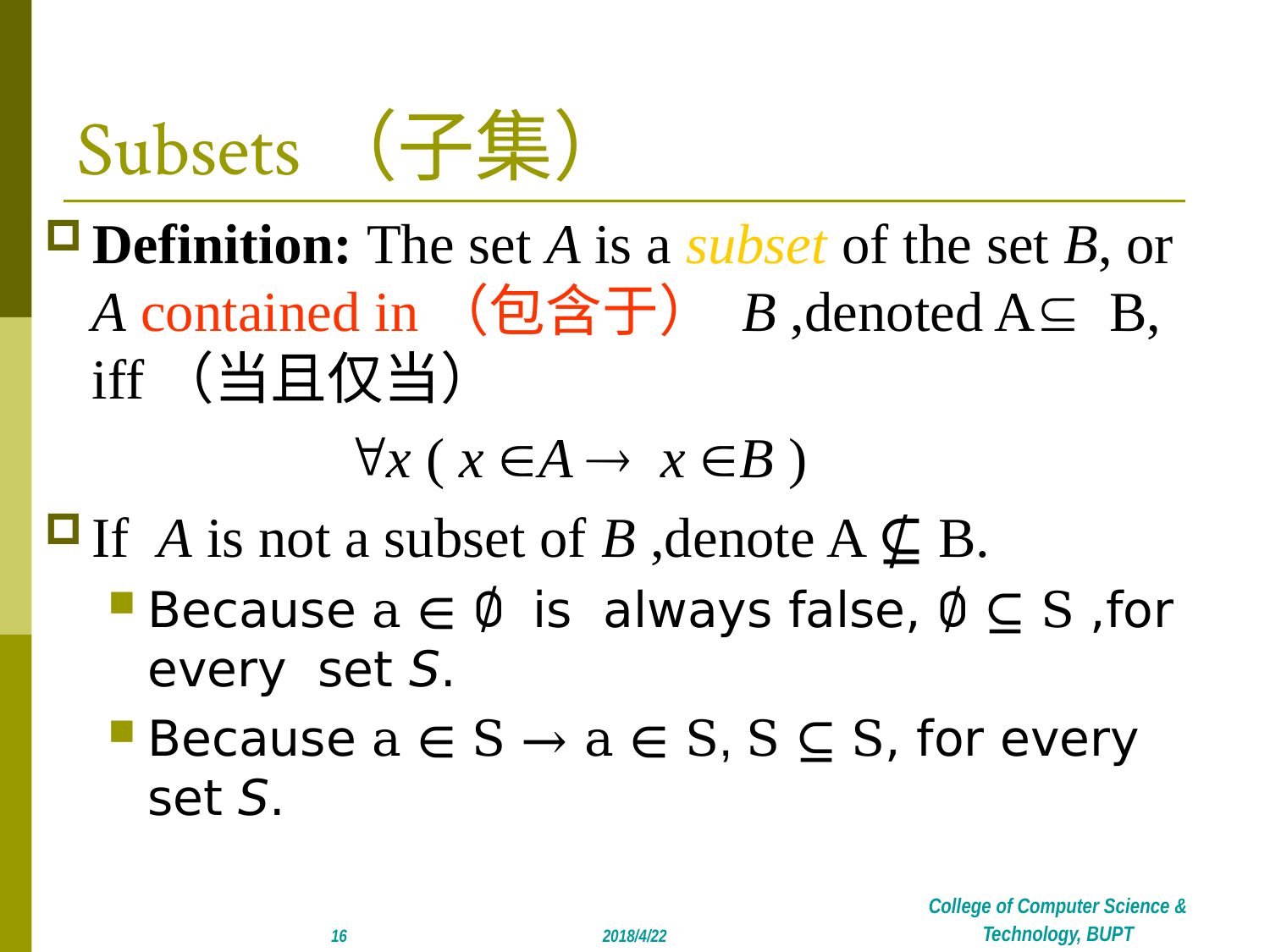

# Subsets（子集）
Definition: The set A is a subset of the set B, or A contained in（包含于） B ,denoted A⊆ B, iff（当且仅当）
			∀x ( x ∈A → x ∈B )
If  A is not a subset of B ,denote A ⊈ B.
Because a ∈ ∅  is  always false, ∅ ⊆ S ,for every  set S.
Because a ∈ S → a ∈ S, S ⊆ S, for every  set S.

16
2018/4/22
College of Computer Science & Technology, BUPT